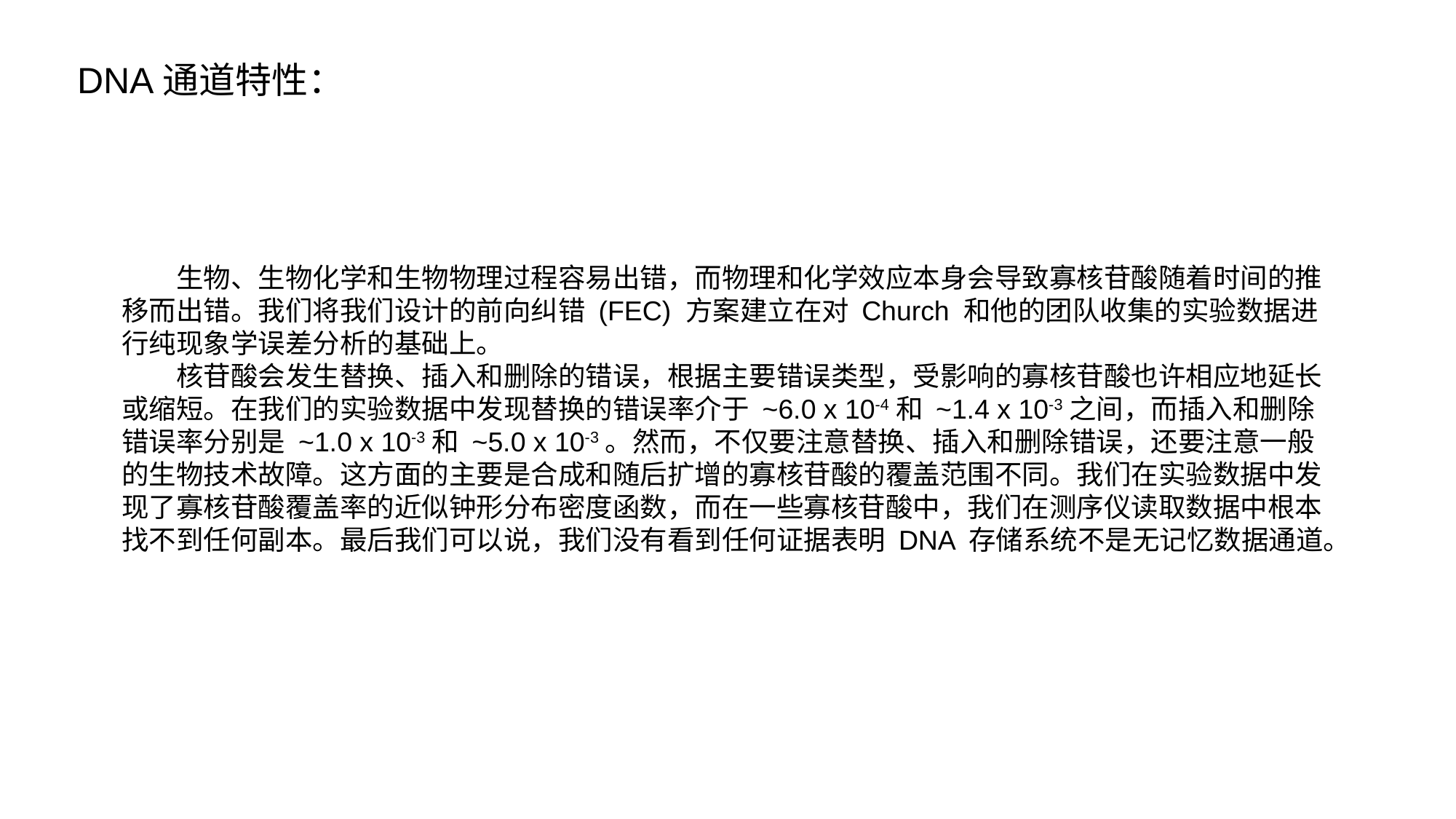

DNA通道特性：
生物、生物化学和生物物理过程容易出错，而物理和化学效应本身会导致寡核苷酸随着时间的推移而出错。我们将我们设计的前向纠错 (FEC) 方案建立在对 Church 和他的团队收集的实验数据进行纯现象学误差分析的基础上。
核苷酸会发生替换、插入和删除的错误，根据主要错误类型，受影响的寡核苷酸也许相应地延长或缩短。在我们的实验数据中发现替换的错误率介于 ~6.0 x 10-4和 ~1.4 x 10-3之间，而插入和删除错误率分别是 ~1.0 x 10-3和 ~5.0 x 10-3。然而，不仅要注意替换、插入和删除错误，还要注意一般的生物技术故障。这方面的主要是合成和随后扩增的寡核苷酸的覆盖范围不同。我们在实验数据中发现了寡核苷酸覆盖率的近似钟形分布密度函数，而在一些寡核苷酸中，我们在测序仪读取数据中根本找不到任何副本。最后我们可以说，我们没有看到任何证据表明 DNA 存储系统不是无记忆数据通道。